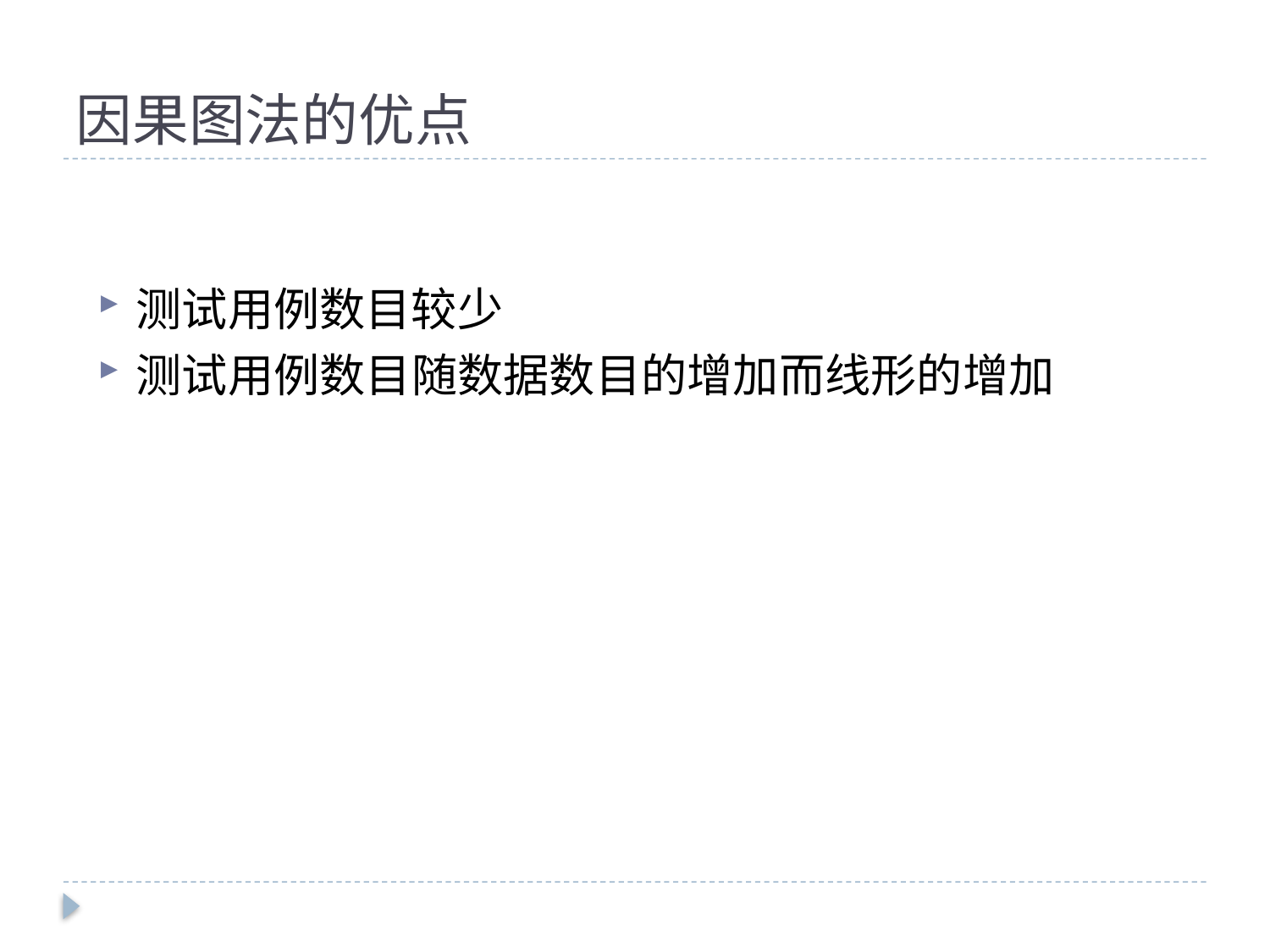

# 因果图法的优点
测试用例数目较少
测试用例数目随数据数目的增加而线形的增加